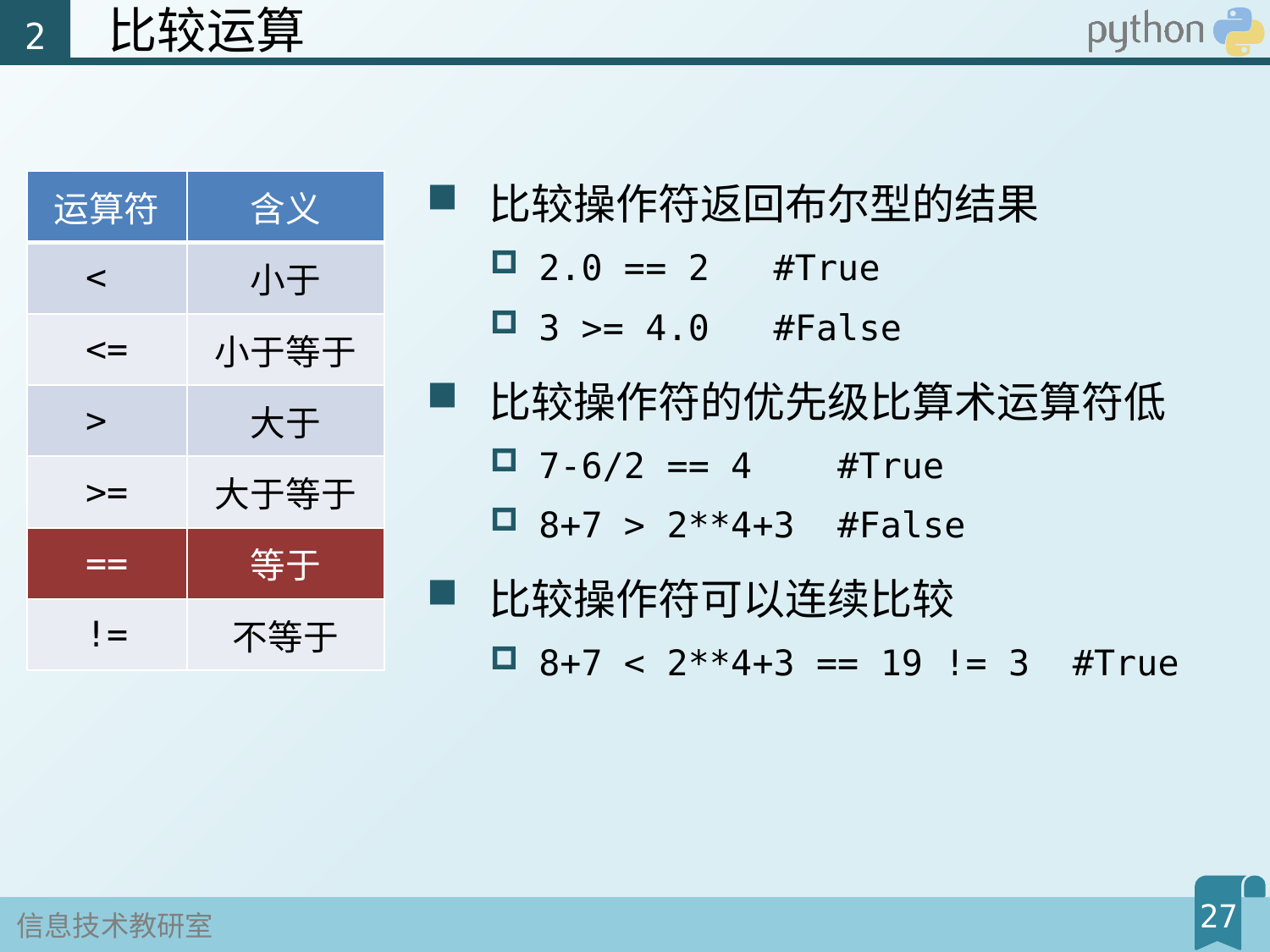

2
# 比较运算
比较操作符返回布尔型的结果
2.0 == 2   #True
3 >= 4.0   #False
比较操作符的优先级比算术运算符低
7-6/2 == 4    #True
8+7 > 2**4+3  #False
比较操作符可以连续比较
8+7 < 2**4+3 == 19 != 3  #True
| 运算符 | 含义 |
| --- | --- |
| < | 小于 |
| <= | 小于等于 |
| > | 大于 |
| >= | 大于等于 |
| == | 等于 |
| != | 不等于 |
27